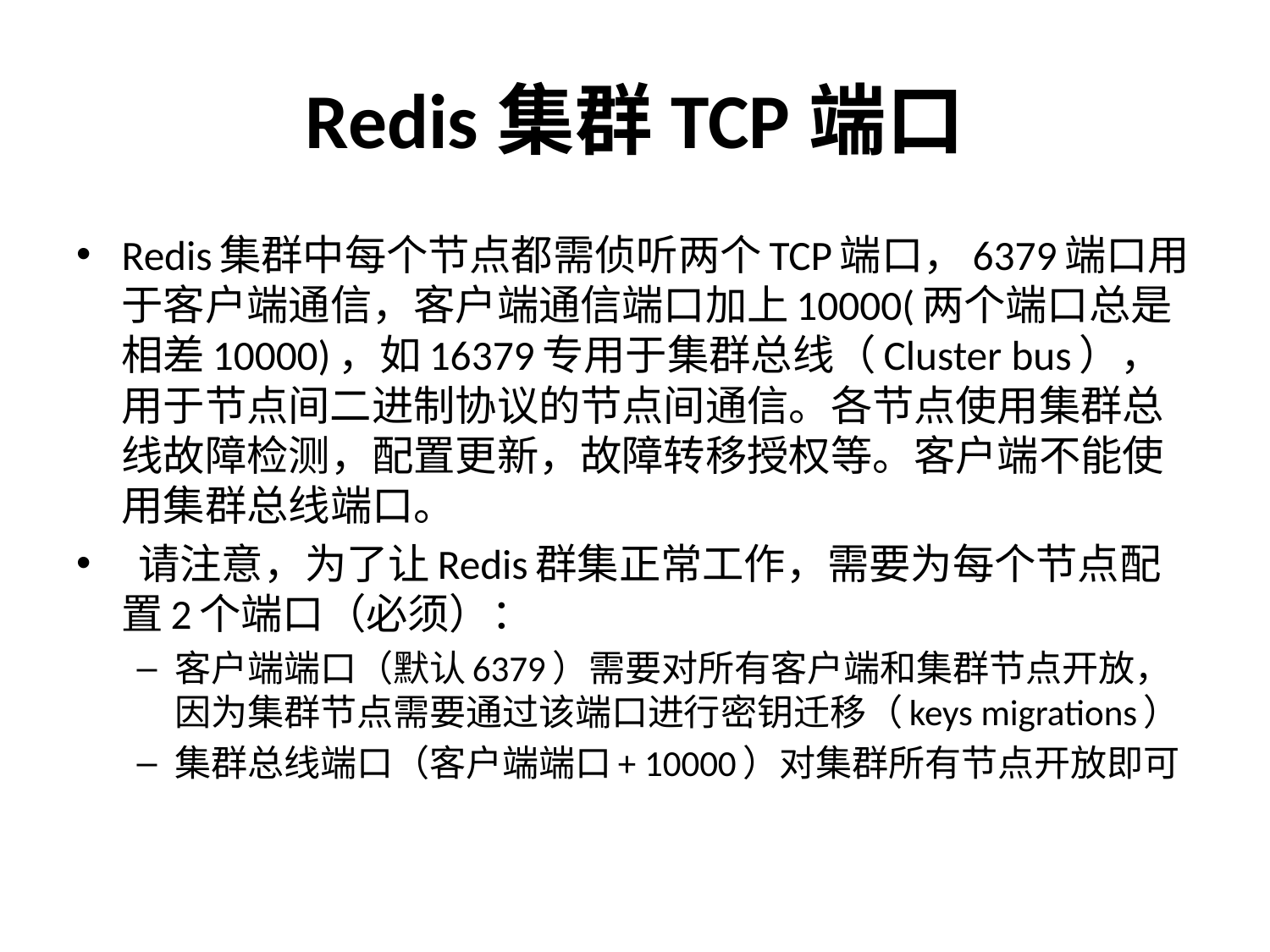

# Redis集群TCP端口
Redis集群中每个节点都需侦听两个TCP端口，6379端口用于客户端通信，客户端通信端口加上10000(两个端口总是相差10000)，如16379专用于集群总线（Cluster bus），用于节点间二进制协议的节点间通信。各节点使用集群总线故障检测，配置更新，故障转移授权等。客户端不能使用集群总线端口。
 请注意，为了让Redis群集正常工作，需要为每个节点配置2个端口（必须）：
客户端端口（默认6379）需要对所有客户端和集群节点开放，因为集群节点需要通过该端口进行密钥迁移（keys migrations）
集群总线端口（客户端端口+ 10000）对集群所有节点开放即可